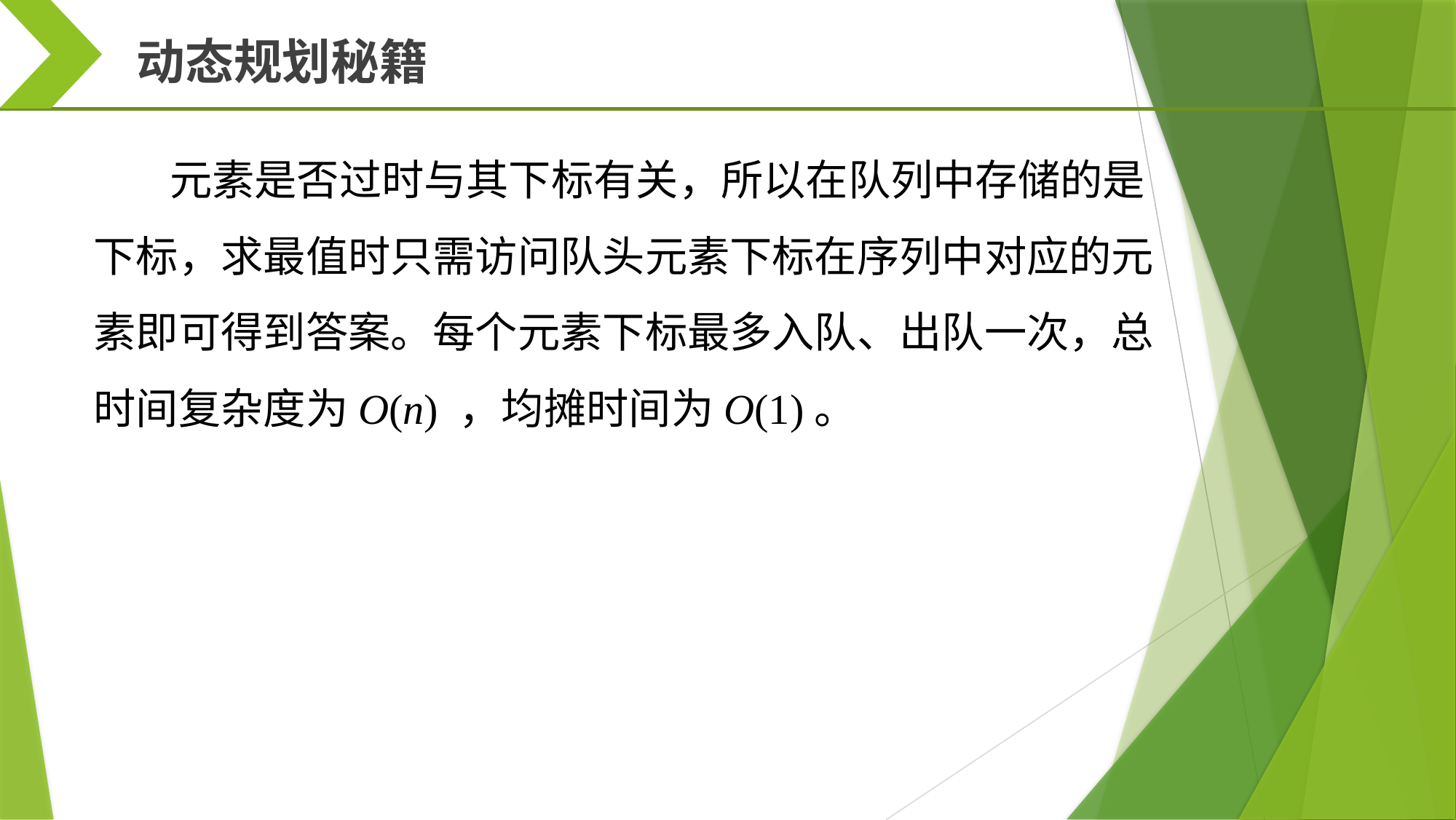

动态规划秘籍
元素是否过时与其下标有关，所以在队列中存储的是下标，求最值时只需访问队头元素下标在序列中对应的元素即可得到答案。每个元素下标最多入队、出队一次，总时间复杂度为O(n) ，均摊时间为O(1)。